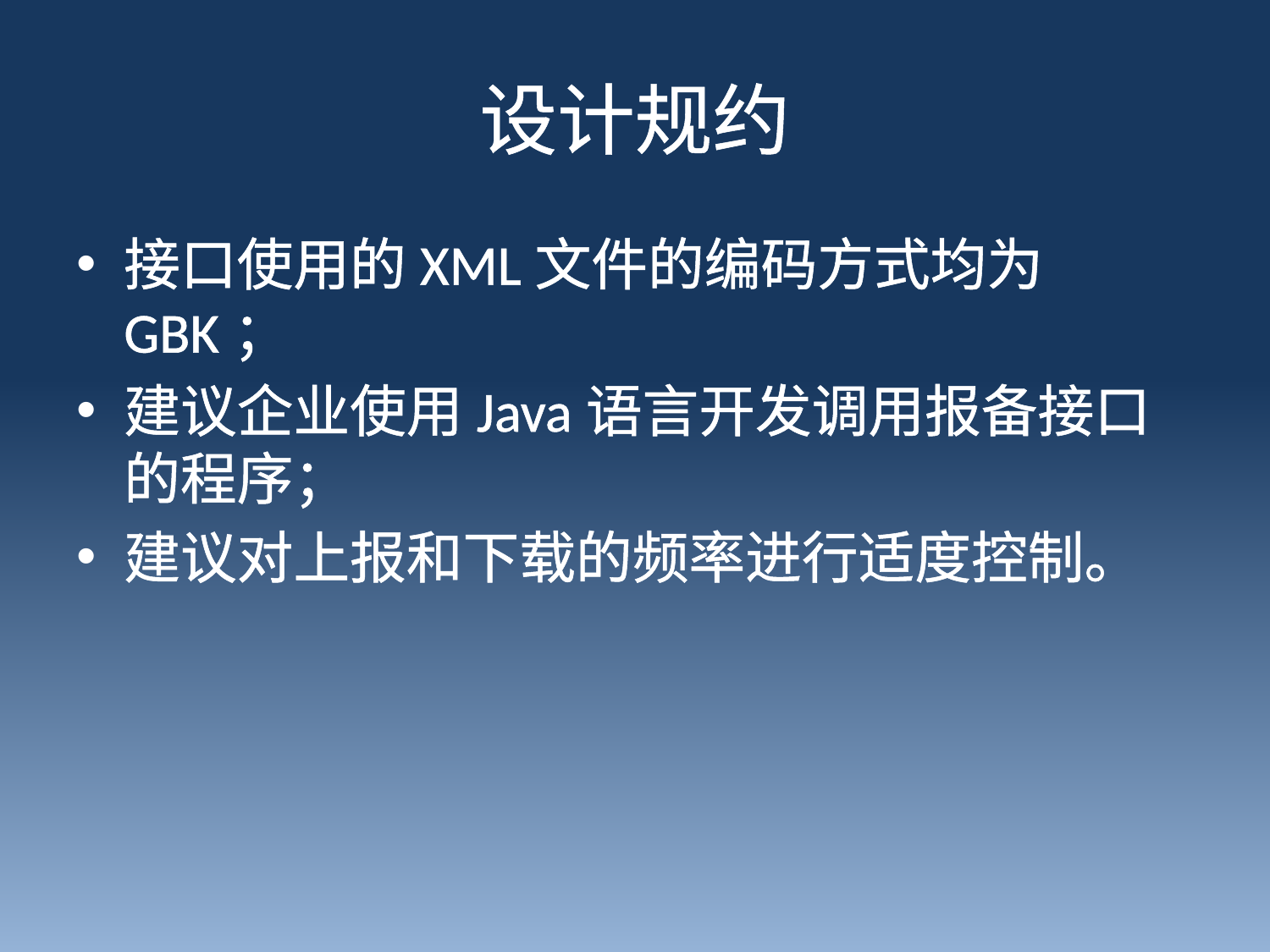

# 设计规约
接口使用的XML文件的编码方式均为GBK；
建议企业使用Java语言开发调用报备接口的程序；
建议对上报和下载的频率进行适度控制。